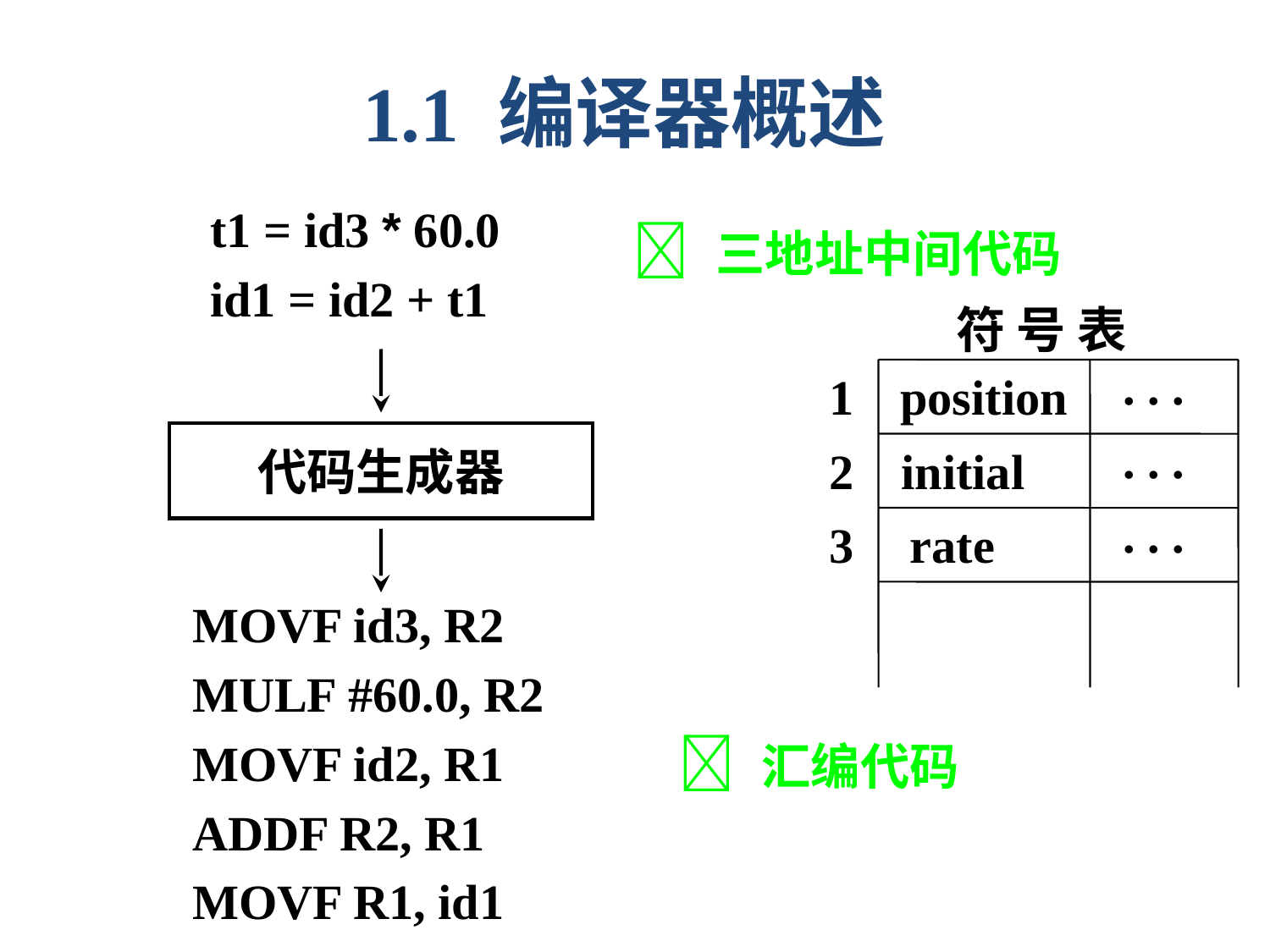

1.1 编译器概述
t1 = id3 * 60.0
id1 = id2 + t1

代码生成器

MOVF id3, R2
MULF #60.0, R2
MOVF id2, R1
ADDF R2, R1
MOVF R1, id1
← 三地址中间代码
符 号 表
. . .
1

position

. . .
2
initial

. . .
3
rate

← 汇编代码